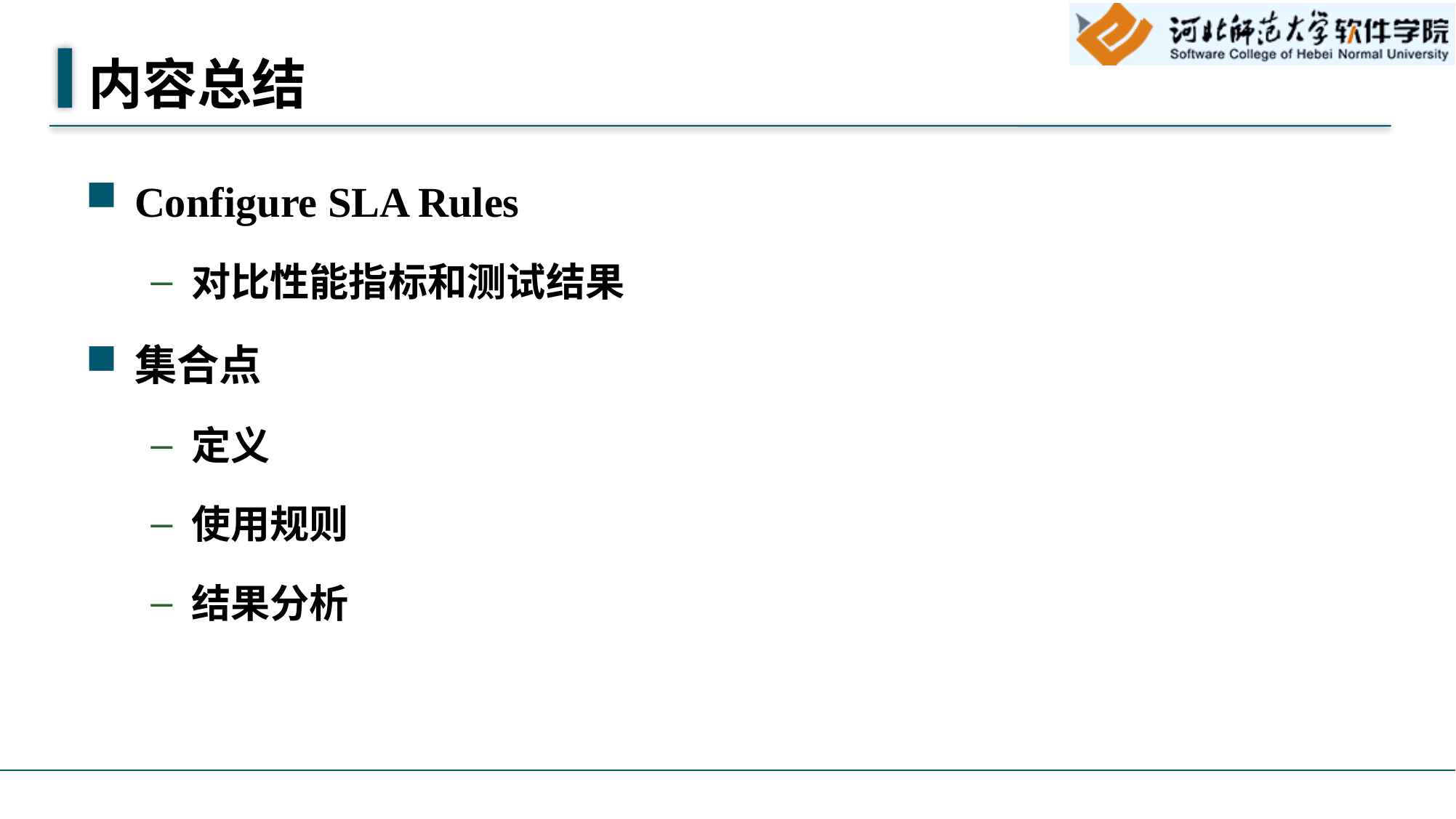

# 内容总结
Configure SLA Rules
对比性能指标和测试结果
集合点
定义
使用规则
结果分析